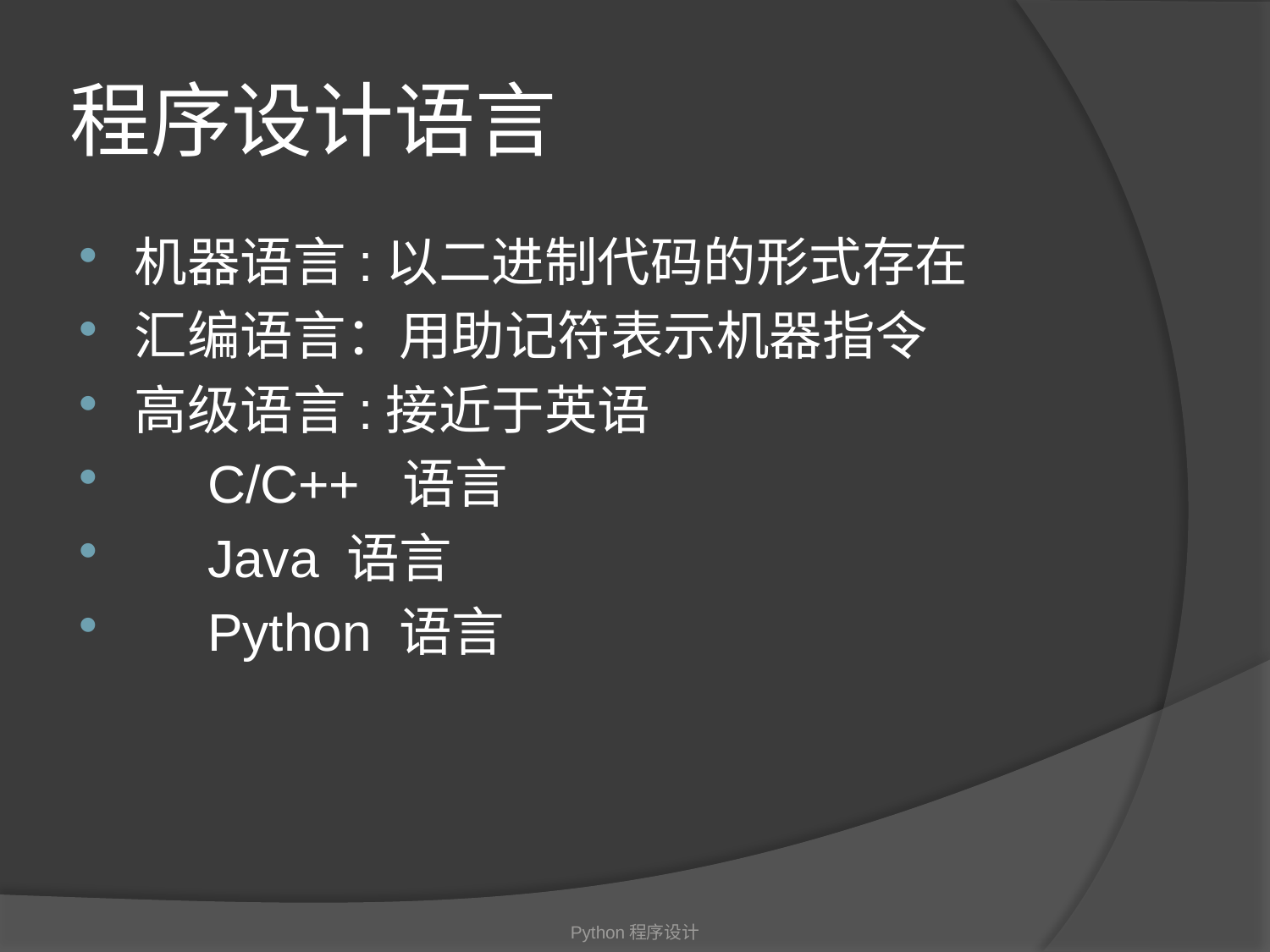

# 程序设计语言
机器语言:以二进制代码的形式存在
汇编语言：用助记符表示机器指令
高级语言:接近于英语
     C/C++  语言
     Java 语言
     Python 语言
Python程序设计
24